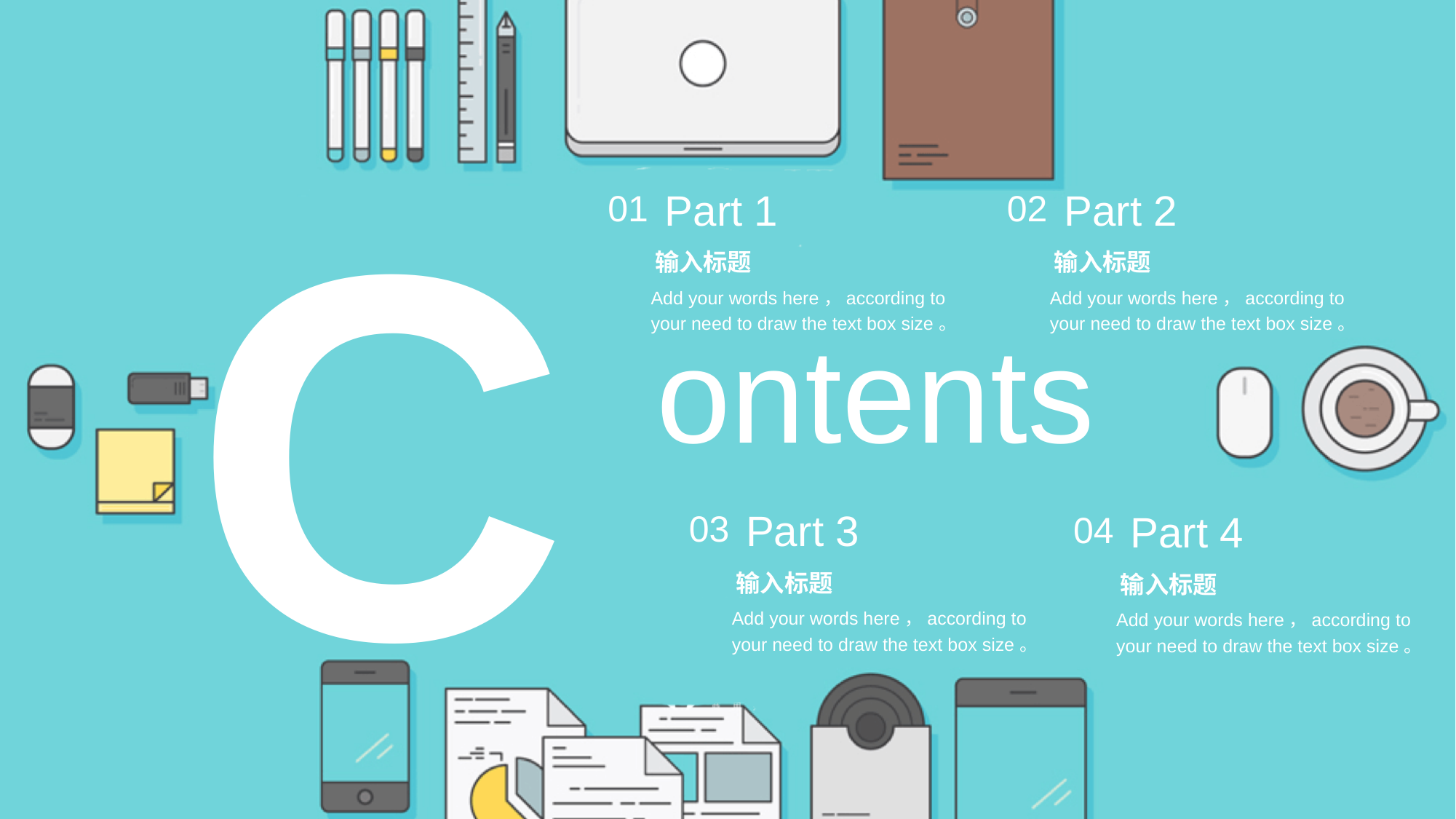

C
Part 1
输入标题

Add your words here，according to your need to draw the text box size。
01
Part 2
输入标题

Add your words here，according to your need to draw the text box size。
02
ontents
Part 3
输入标题

Add your words here，according to your need to draw the text box size。
03
Part 4
输入标题

Add your words here，according to your need to draw the text box size。
04